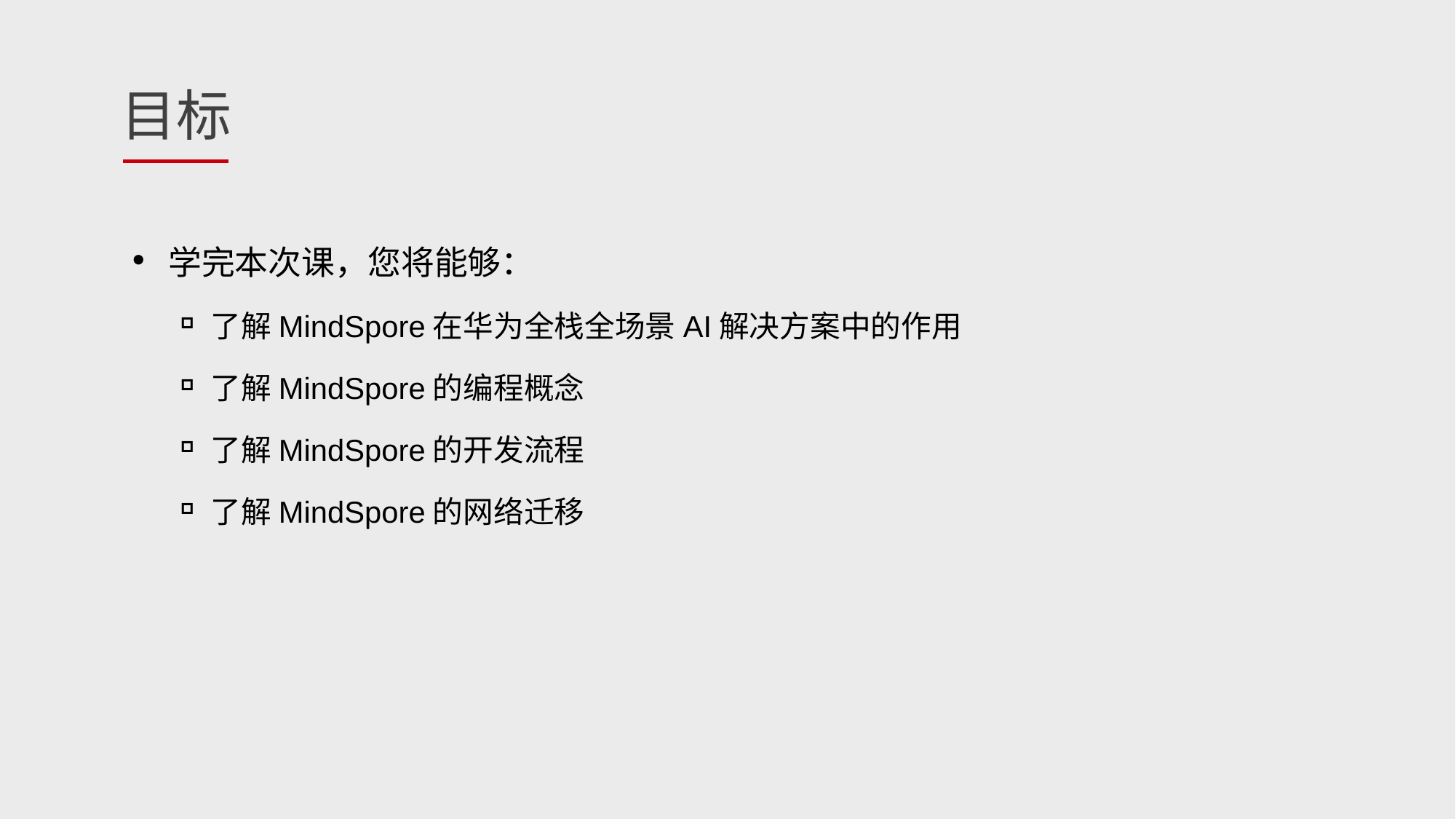

学完本次课，您将能够：
了解MindSpore在华为全栈全场景AI解决方案中的作用
了解MindSpore的编程概念
了解MindSpore的开发流程
了解MindSpore的网络迁移